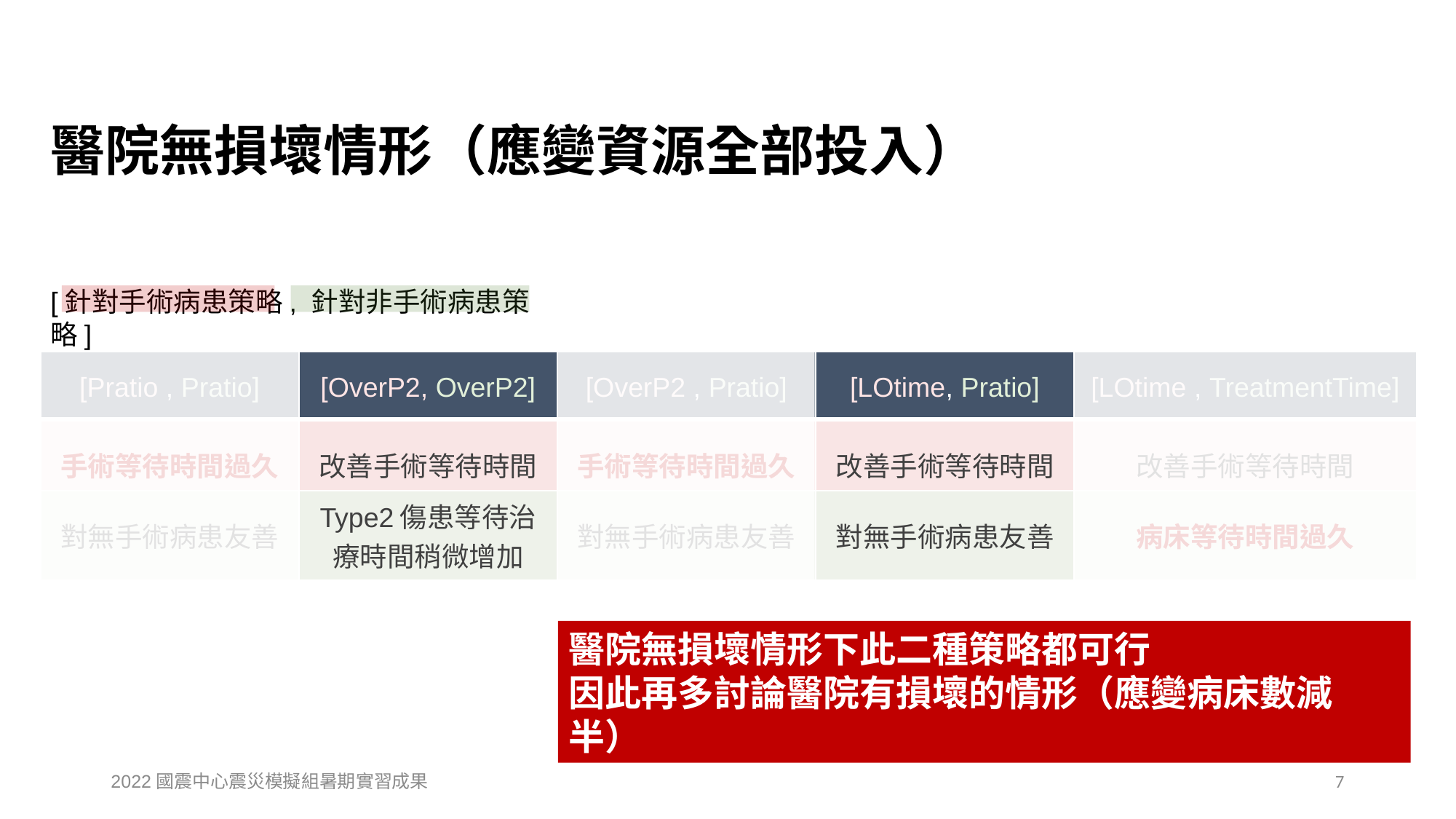

醫院無損壞情形（應變資源全部投入）

[針對手術病患策略, 針對非手術病患策略]

| [Pratio , Pratio] | [OverP2, OverP2] | [OverP2 , Pratio] | [LOtime, Pratio] | [LOtime , TreatmentTime] |
| --- | --- | --- | --- | --- |
| 手術等待時間過久 | 改善手術等待時間 | 手術等待時間過久 | 改善手術等待時間 | 改善手術等待時間 |
| 對無手術病患友善 | Type2傷患等待治療時間稍微增加 | 對無手術病患友善 | 對無手術病患友善 | 病床等待時間過久 |

醫院無損壞情形下此二種策略都可行
因此再多討論醫院有損壞的情形（應變病床數減半）
2022國震中心震災模擬組暑期實習成果
7